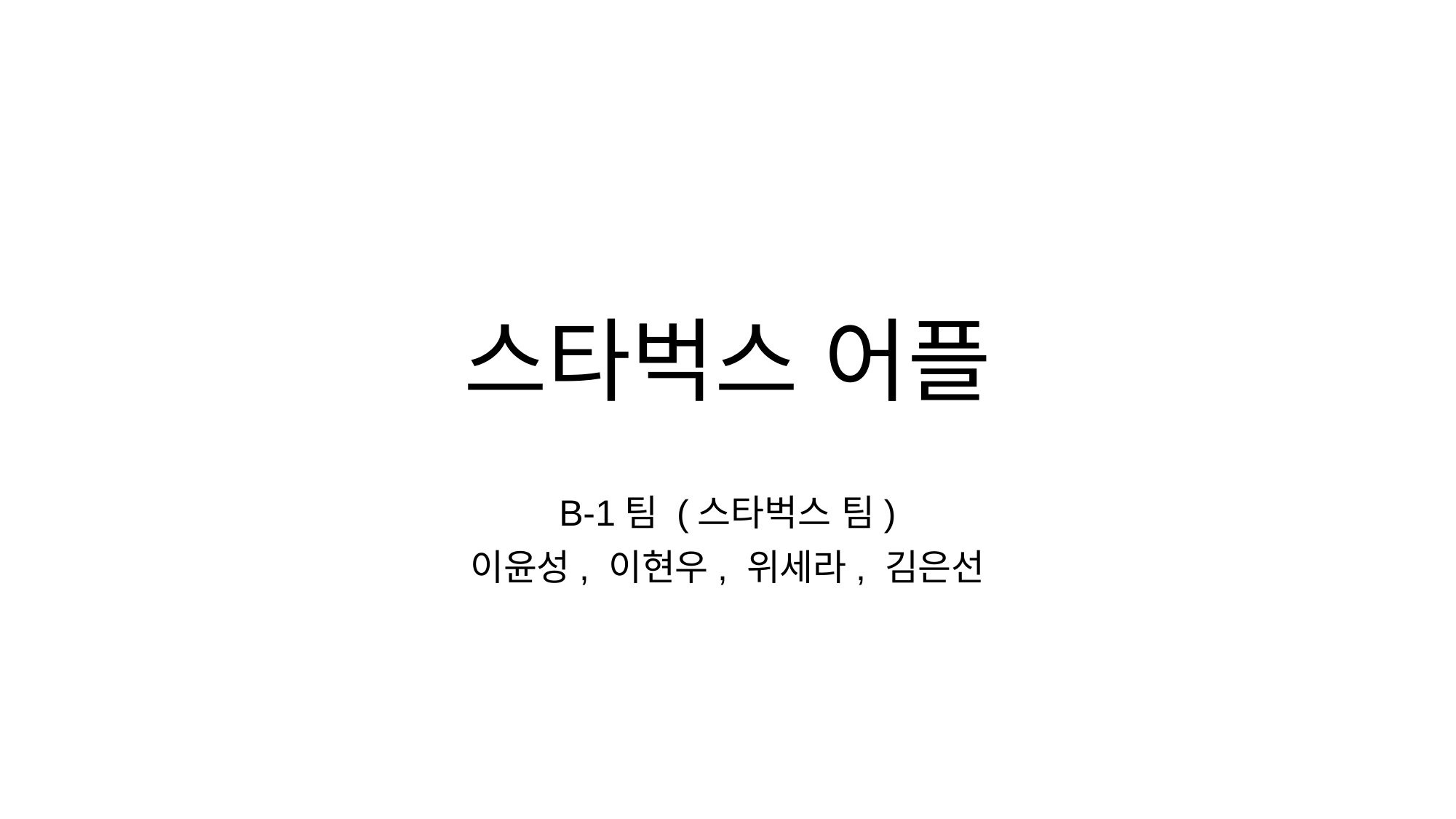

# 스타벅스 어플

B-1팀 (스타벅스 팀)
이윤성, 이현우, 위세라, 김은선